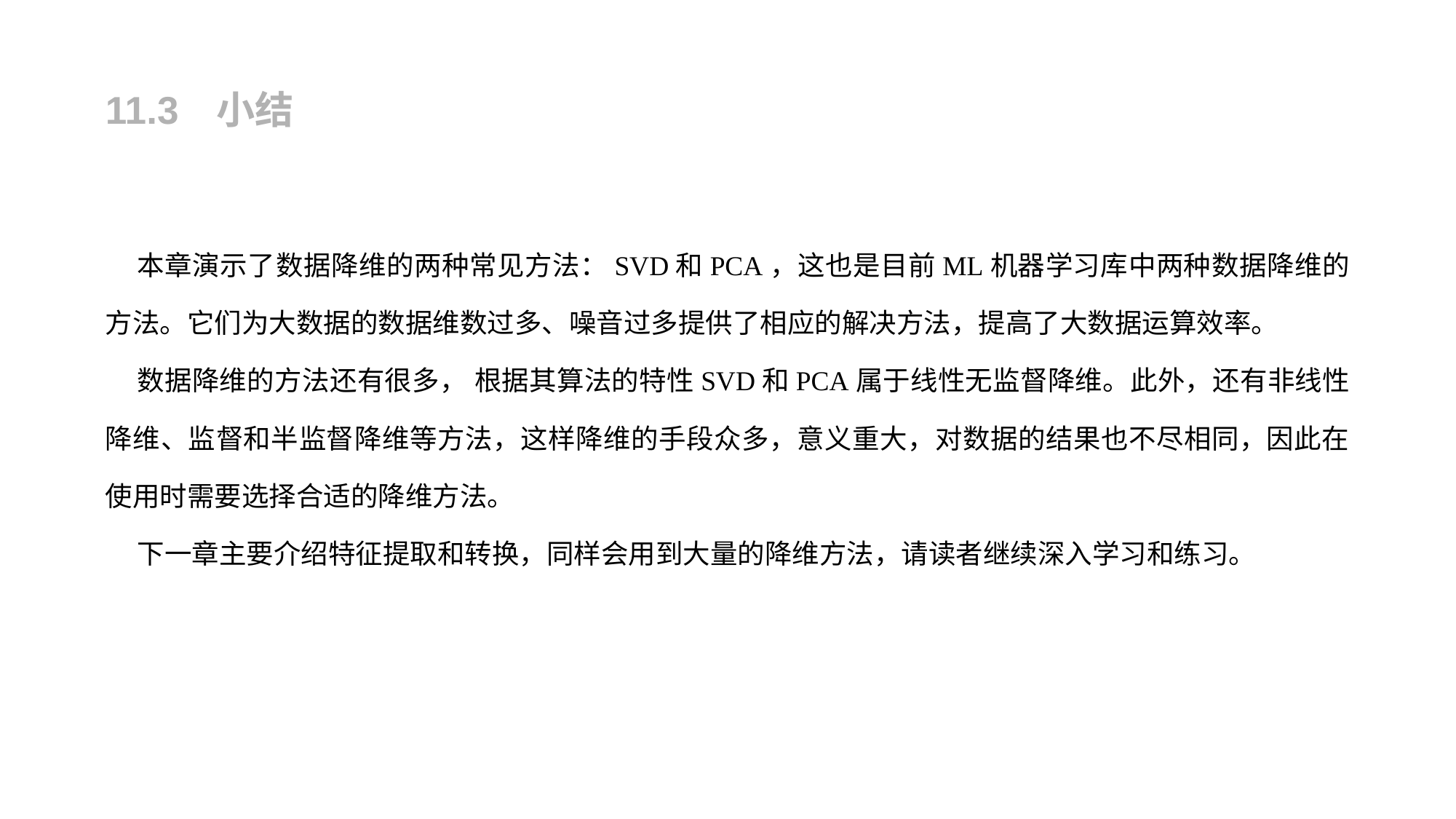

# 11.3  小结
本章演示了数据降维的两种常见方法：SVD和PCA，这也是目前ML机器学习库中两种数据降维的方法。它们为大数据的数据维数过多、噪音过多提供了相应的解决方法，提高了大数据运算效率。
数据降维的方法还有很多， 根据其算法的特性SVD和PCA属于线性无监督降维。此外，还有非线性降维、监督和半监督降维等方法，这样降维的手段众多，意义重大，对数据的结果也不尽相同，因此在使用时需要选择合适的降维方法。
下一章主要介绍特征提取和转换，同样会用到大量的降维方法，请读者继续深入学习和练习。